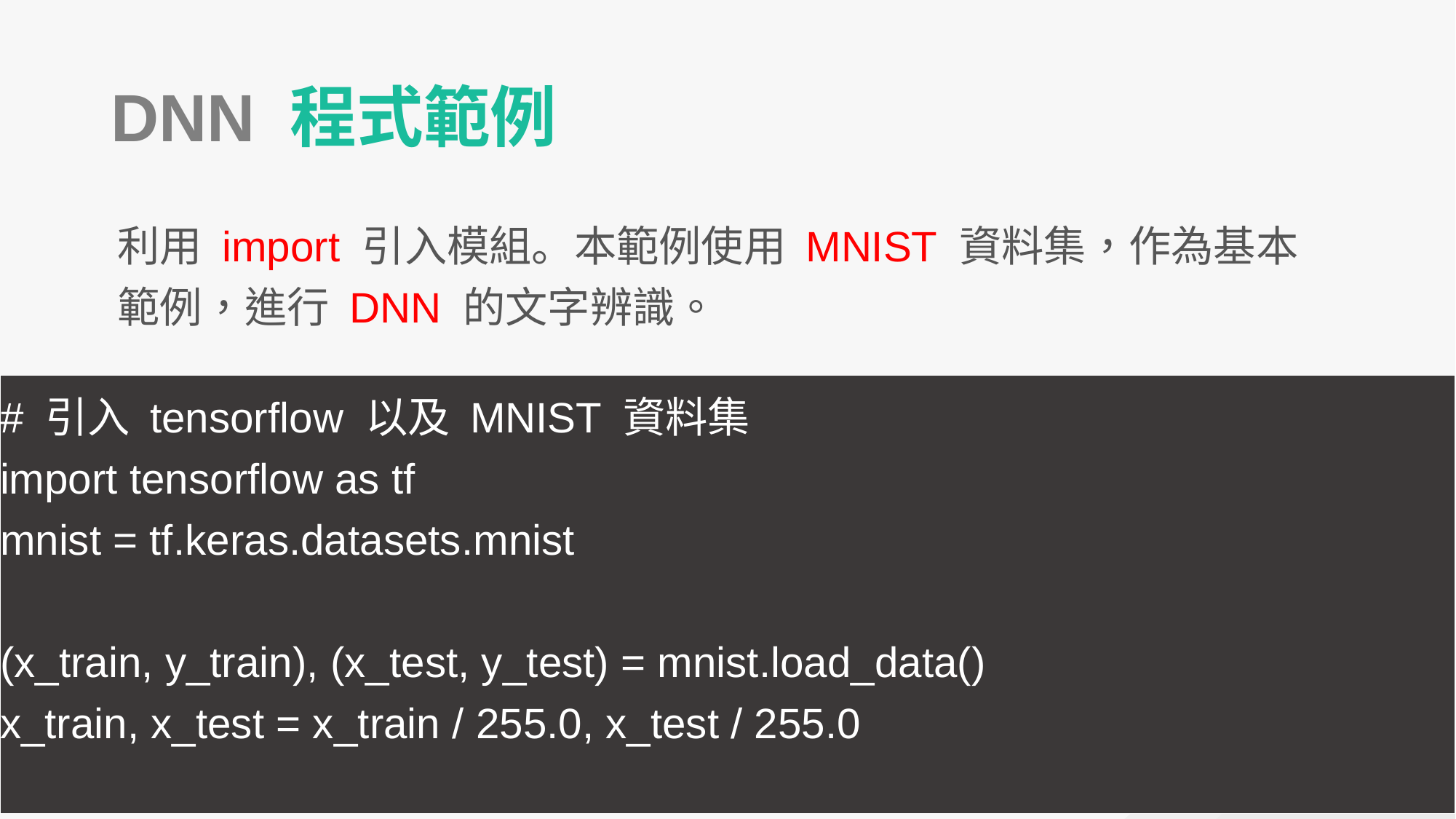

DNN 程式範例
利用 import 引入模組。本範例使用 MNIST 資料集，作為基本範例，進行 DNN 的文字辨識。
# 引入 tensorflow 以及 MNIST 資料集
import tensorflow as tf
mnist = tf.keras.datasets.mnist

(x_train, y_train), (x_test, y_test) = mnist.load_data()
x_train, x_test = x_train / 255.0, x_test / 255.0